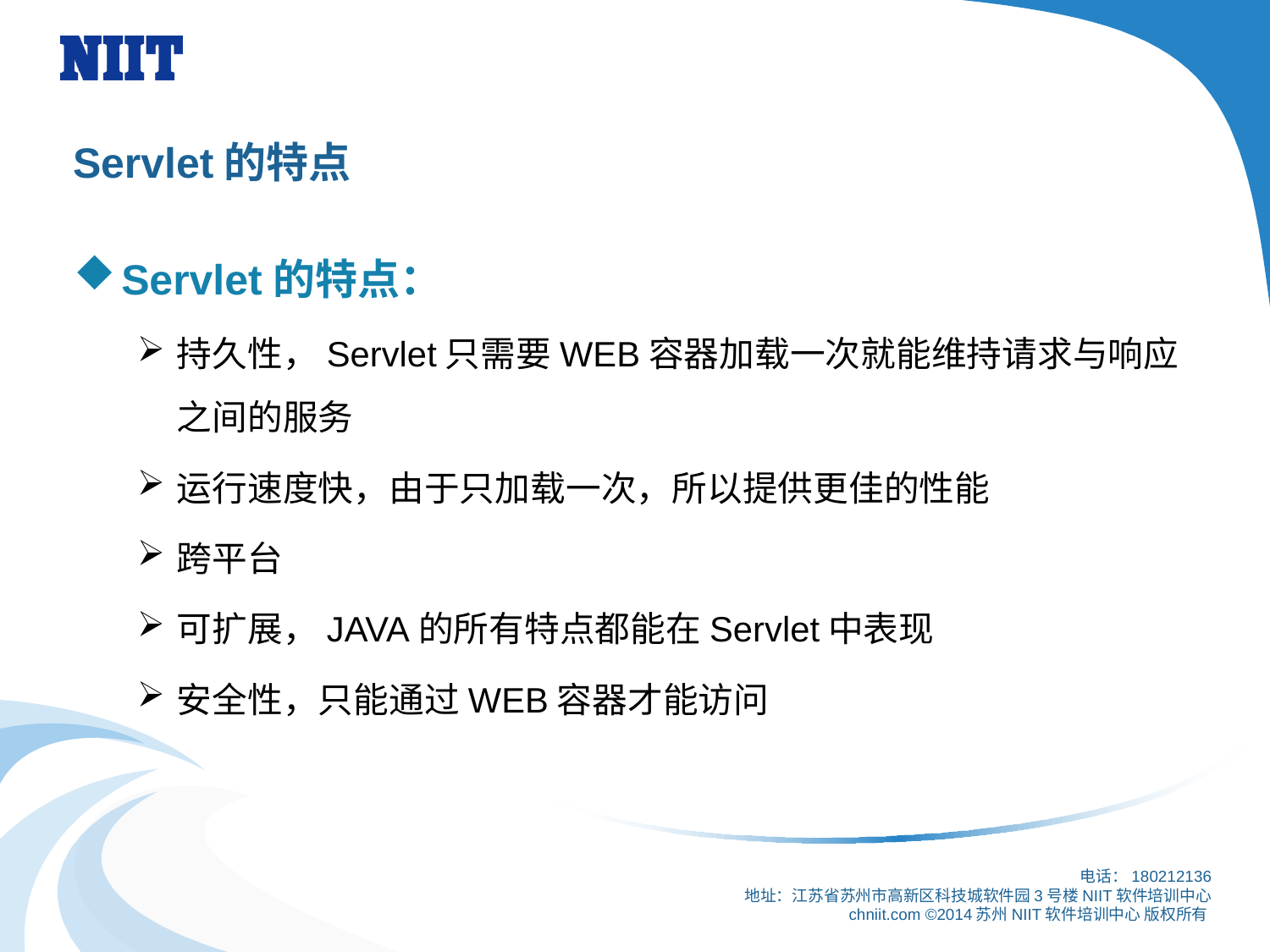

# Servlet的特点
Servlet的特点：
持久性，Servlet只需要WEB容器加载一次就能维持请求与响应之间的服务
运行速度快，由于只加载一次，所以提供更佳的性能
跨平台
可扩展，JAVA的所有特点都能在Servlet中表现
安全性，只能通过WEB容器才能访问